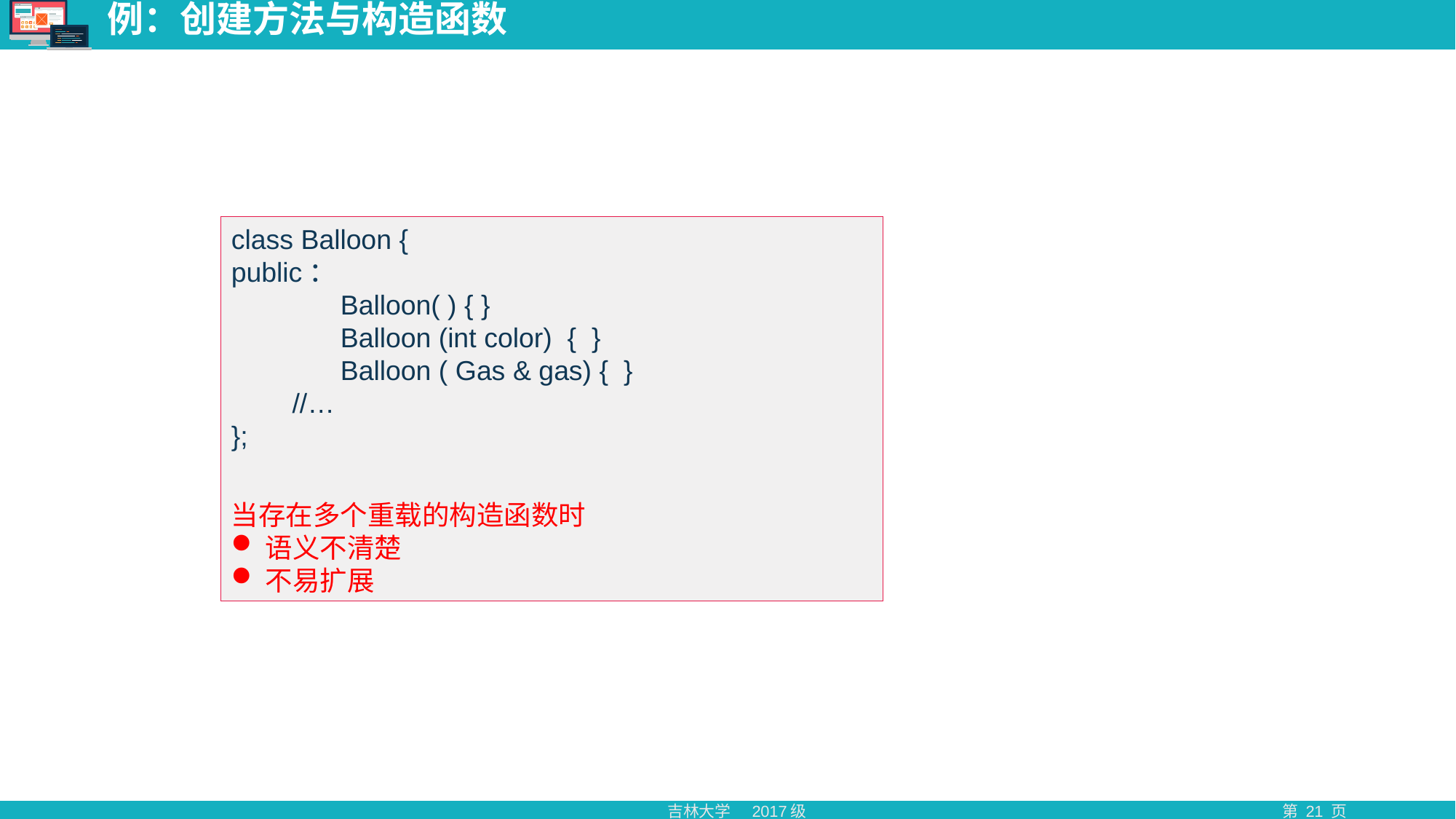

# 例：创建方法与构造函数
class Balloon {
public：
 	Balloon( ) { }
 	Balloon (int color)  {  }
     	Balloon ( Gas & gas) {  }
        //…
};
当存在多个重载的构造函数时
语义不清楚
不易扩展